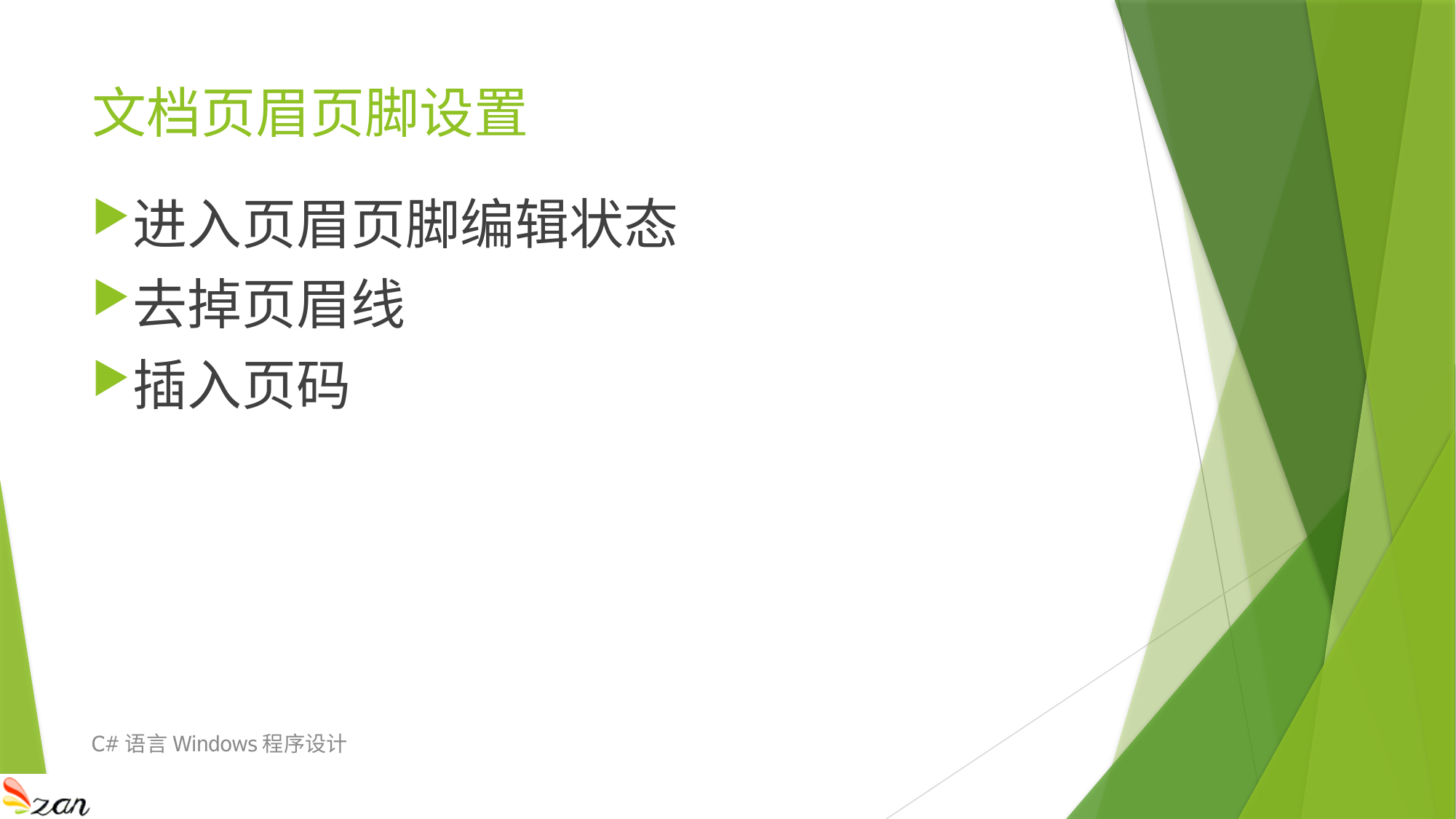

# 文档页眉页脚设置
进入页眉页脚编辑状态
去掉页眉线
插入页码
C#语言Windows程序设计